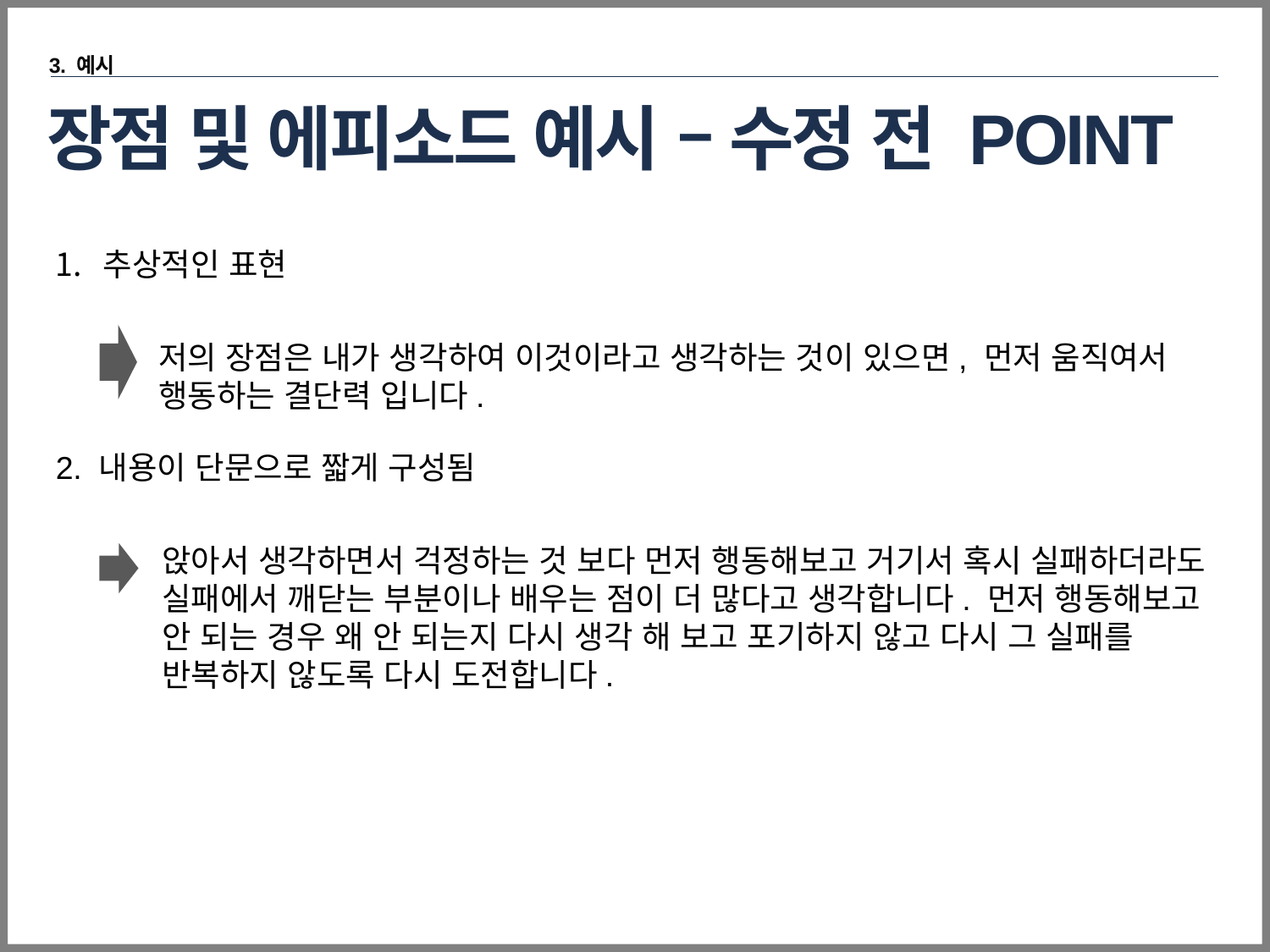

3. 예시
# 장점 및 에피소드 예시 – 수정 전 POINT
추상적인 표현

저의 장점은 내가 생각하여 이것이라고 생각하는 것이 있으면, 먼저 움직여서 행동하는 결단력 입니다.
2. 내용이 단문으로 짧게 구성됨
앉아서 생각하면서 걱정하는 것 보다 먼저 행동해보고 거기서 혹시 실패하더라도 실패에서 깨닫는 부분이나 배우는 점이 더 많다고 생각합니다. 먼저 행동해보고 안 되는 경우 왜 안 되는지 다시 생각 해 보고 포기하지 않고 다시 그 실패를 반복하지 않도록 다시 도전합니다.